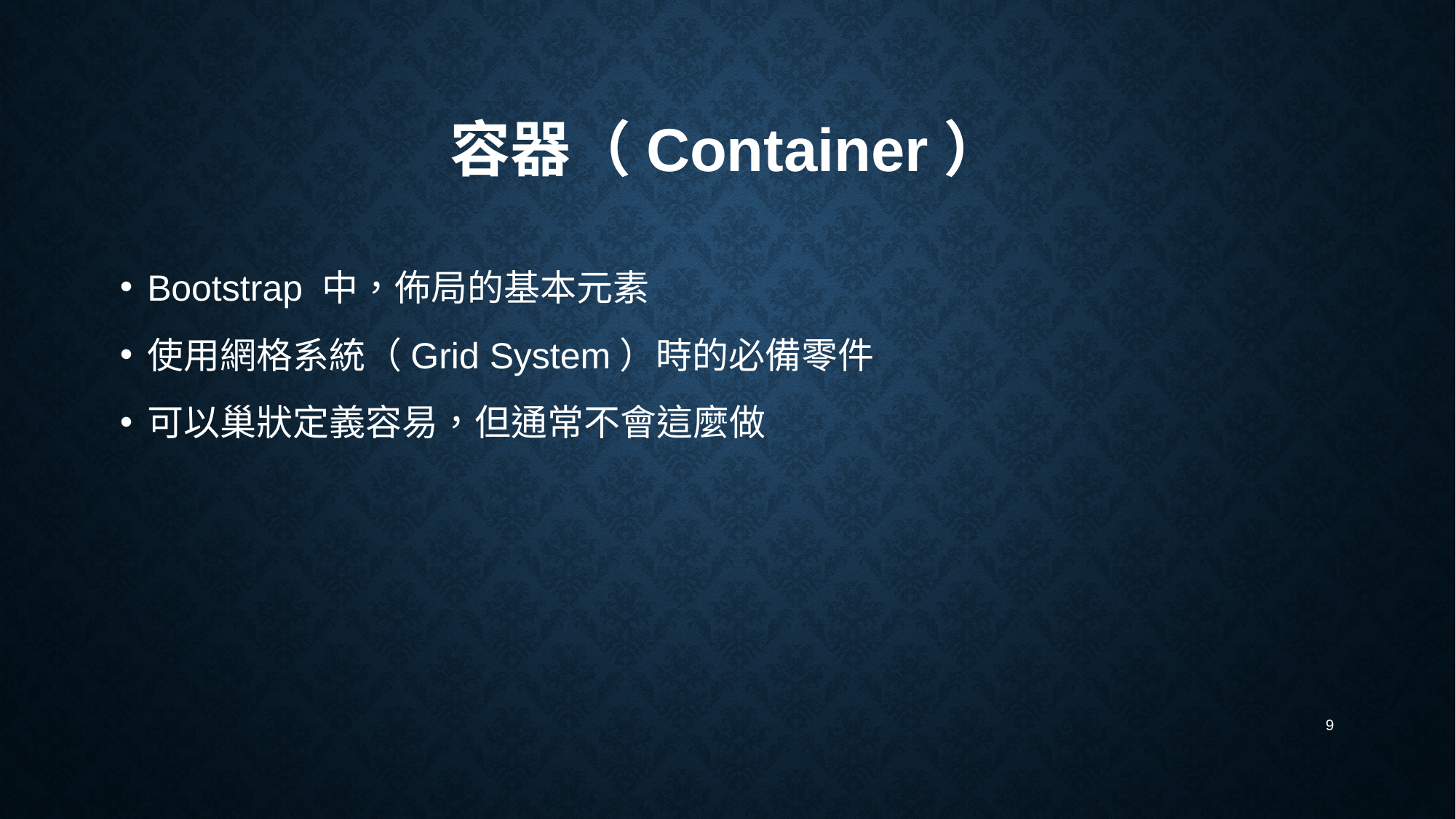

# 容器（Container）
Bootstrap 中，佈局的基本元素
使用網格系統（Grid System）時的必備零件
可以巢狀定義容易，但通常不會這麼做

9